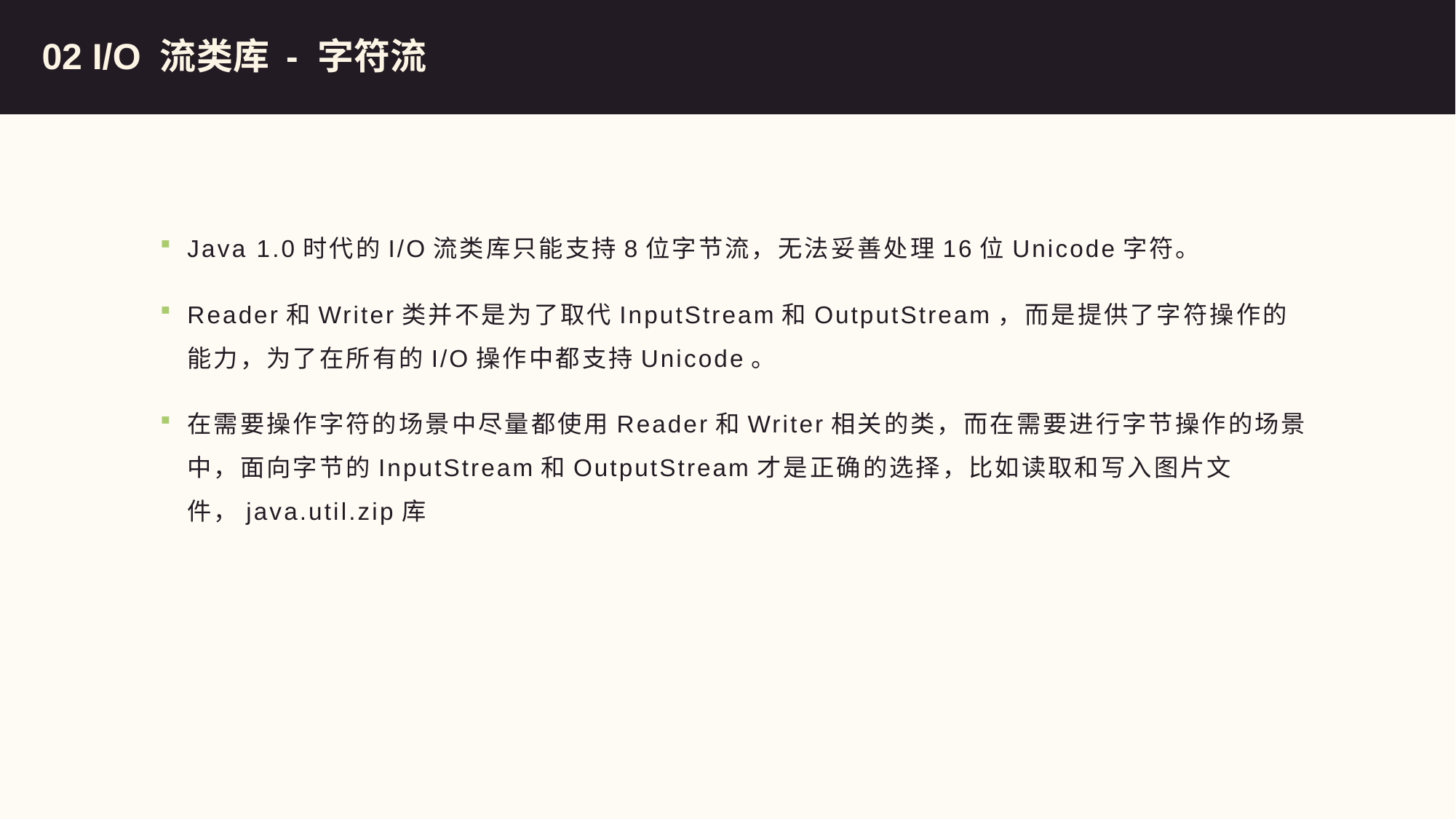

总结
02 I/O 流类库 - 字符流
Java 1.0时代的I/O流类库只能支持8位字节流，无法妥善处理16位Unicode字符。
Reader和Writer类并不是为了取代InputStream和OutputStream，而是提供了字符操作的能力，为了在所有的I/O操作中都支持Unicode。
在需要操作字符的场景中尽量都使用Reader和Writer相关的类，而在需要进行字节操作的场景中，面向字节的InputStream和OutputStream才是正确的选择，比如读取和写入图片文件，java.util.zip库